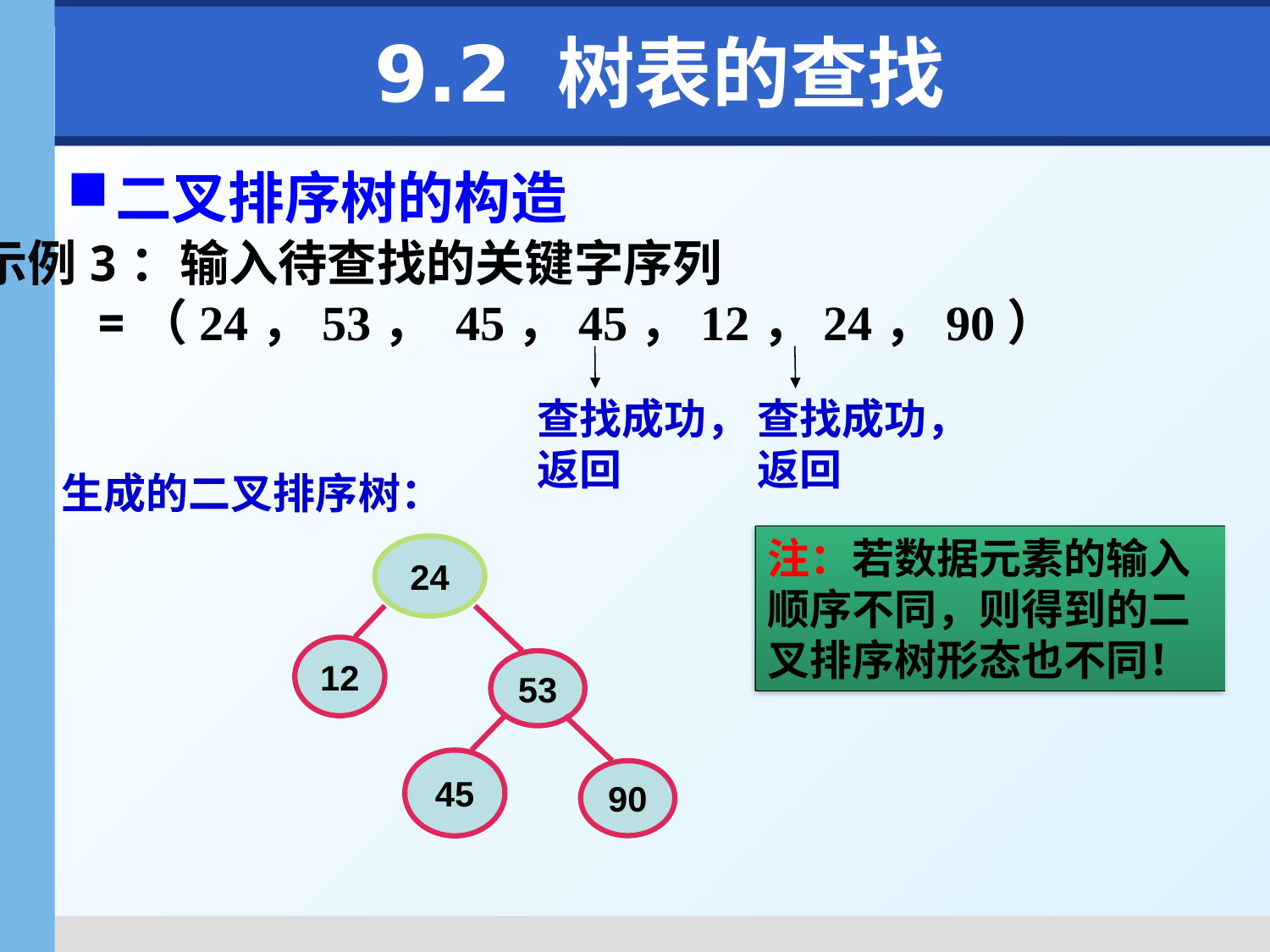

# 9.2 树表的查找
二叉排序树的构造

示例3：输入待查找的关键字序列
    =（24，53， 45，45，12，24，90）

查找成功，返回

查找成功，返回
生成的二叉排序树：
注：若数据元素的输入
顺序不同，则得到的二
叉排序树形态也不同！
24

12

53

45

90